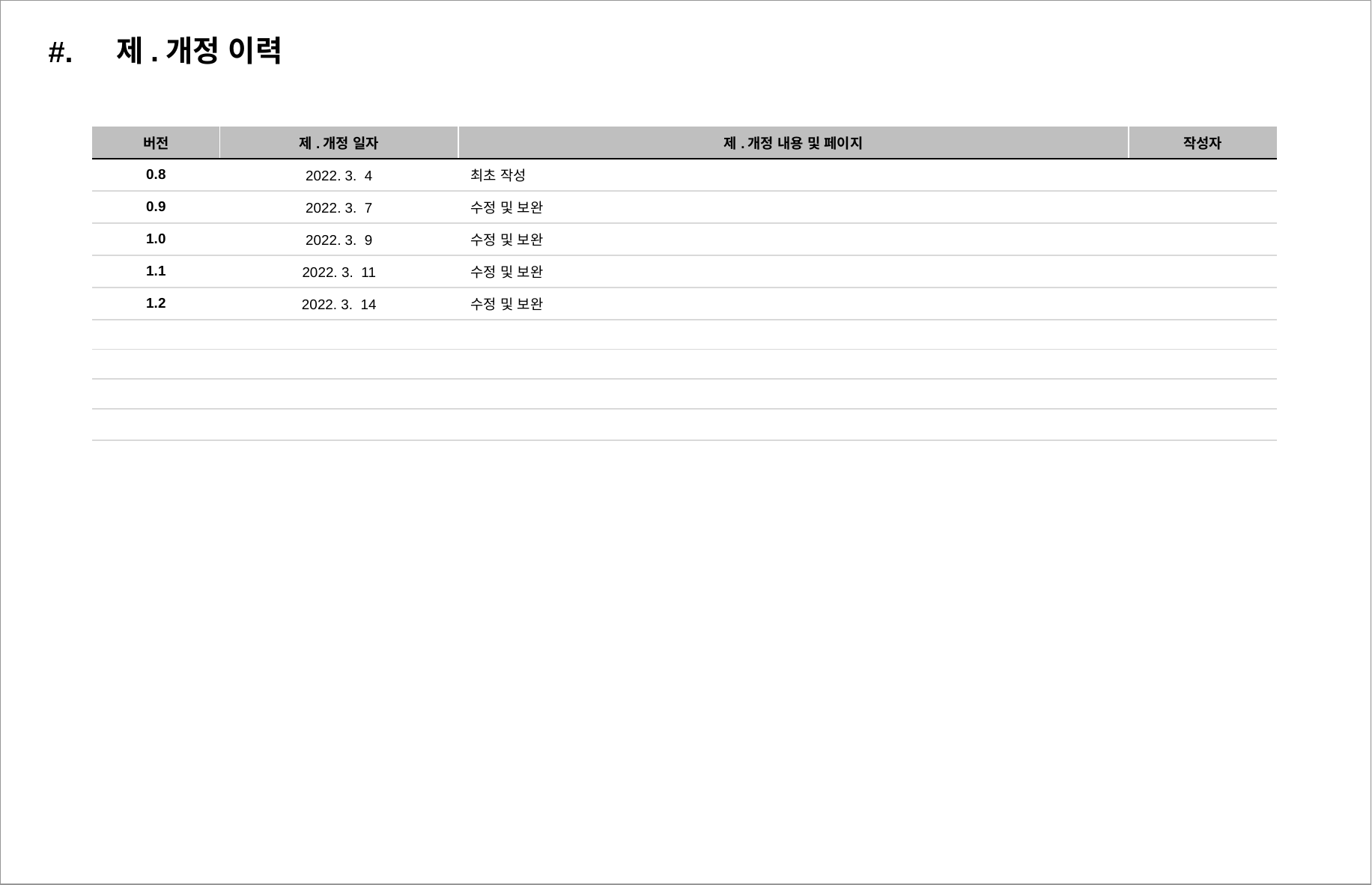

제.개정 이력
#.
| 버전 | 제.개정 일자 | 제.개정 내용 및 페이지 | 작성자 |
| --- | --- | --- | --- |
| 0.8 | 2022. 3. 4 | 최초 작성 |  |
| 0.9 | 2022. 3. 7 | 수정 및 보완 |  |
| 1.0 | 2022. 3. 9 | 수정 및 보완 |  |
| 1.1 | 2022. 3. 11 | 수정 및 보완 |  |
| 1.2 | 2022. 3. 14 | 수정 및 보완 |  |
|  |  |  |  |
|  |  |  |  |
|  |  |  |  |
|  |  |  |  |